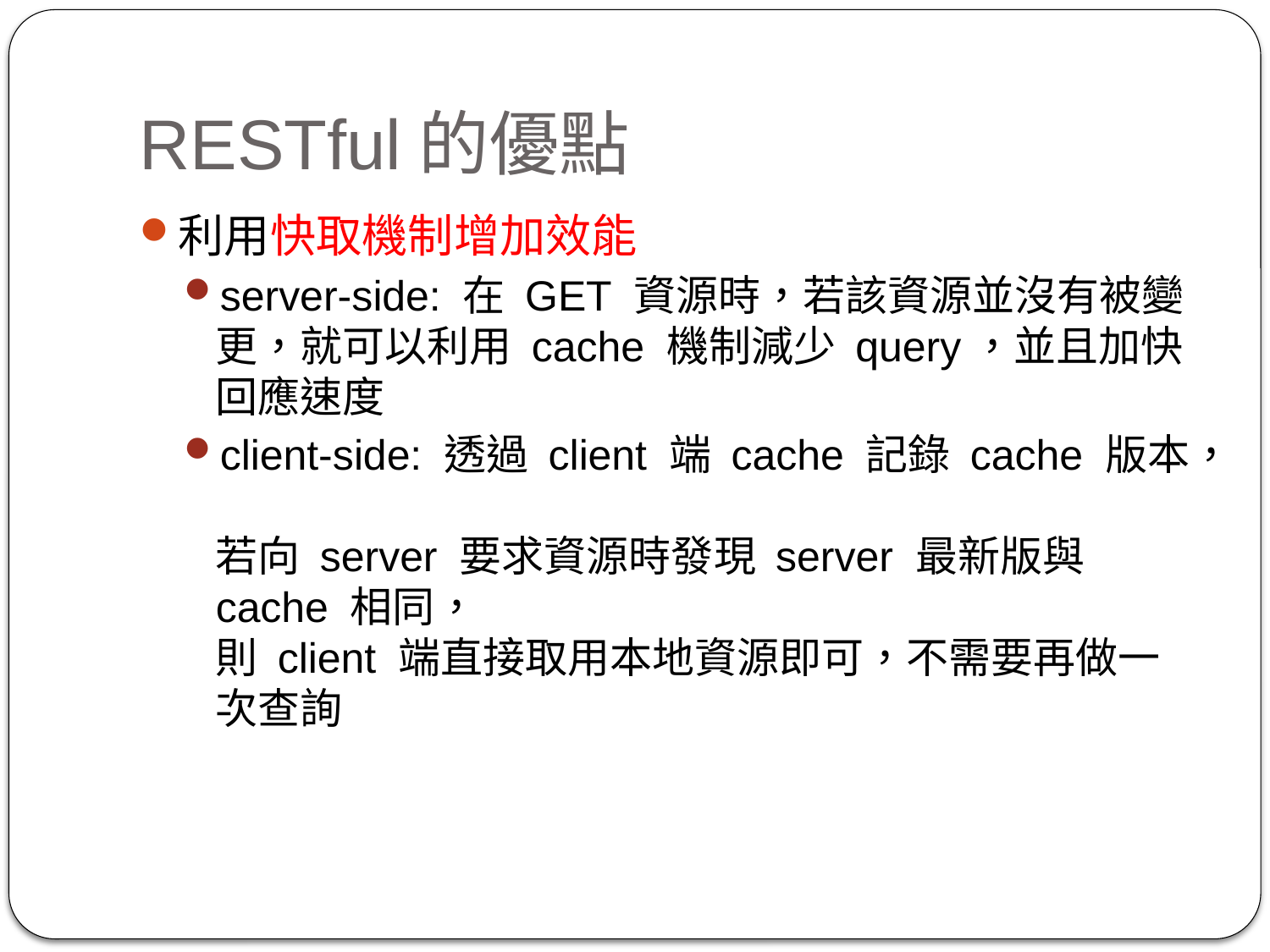

# RESTful的優點
利用快取機制增加效能
server-side: 在 GET 資源時，若該資源並沒有被變更，就可以利用 cache 機制減少 query，並且加快回應速度
client-side: 透過 client 端 cache 記錄 cache 版本，
若向 server 要求資源時發現 server 最新版與 cache 相同，
則 client 端直接取用本地資源即可，不需要再做一次查詢